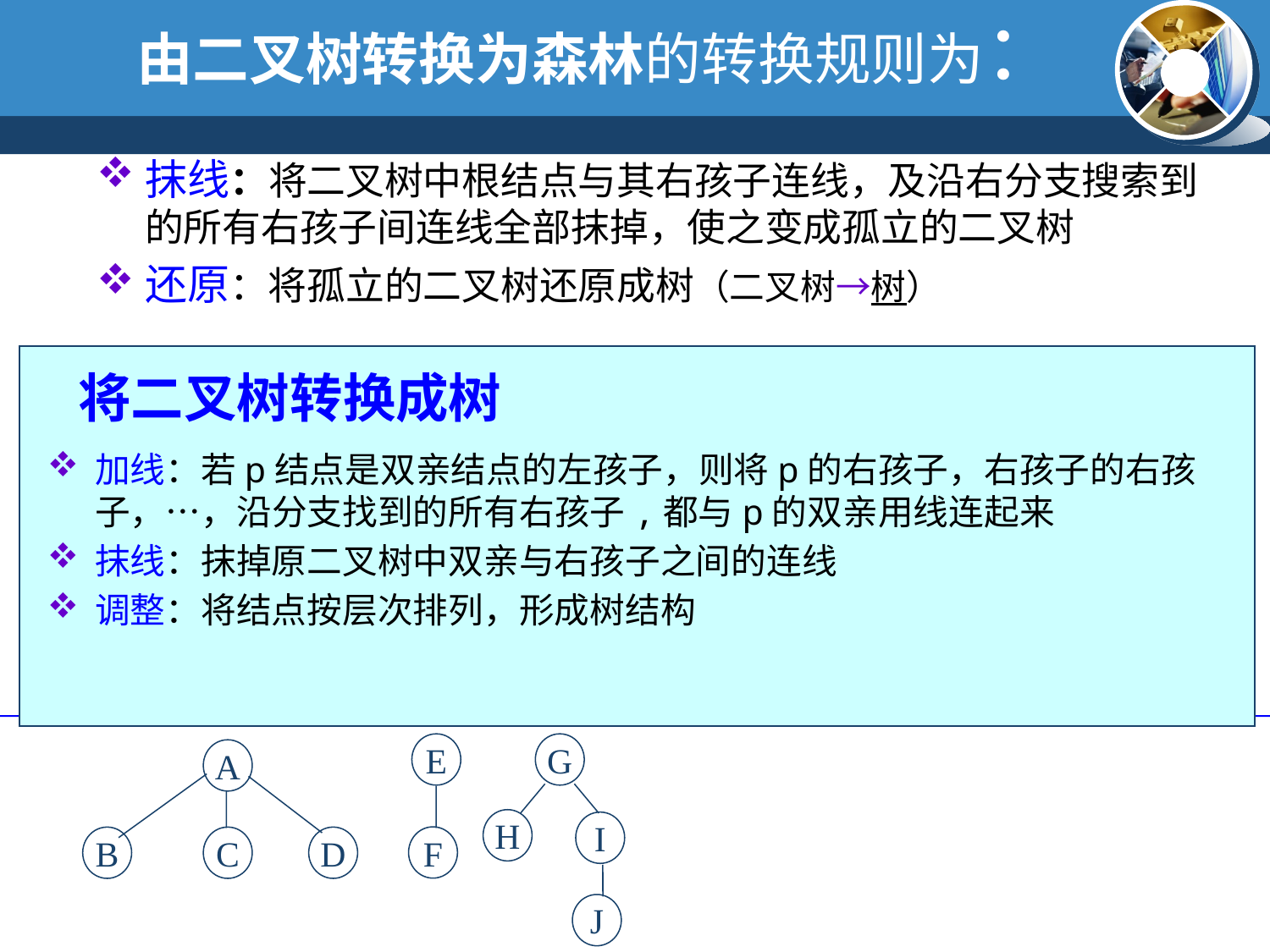

由二叉树转换为森林的转换规则为：
抹线：将二叉树中根结点与其右孩子连线，及沿右分支搜索到的所有右孩子间连线全部抹掉，使之变成孤立的二叉树
还原：将孤立的二叉树还原成树（二叉树→树）

将二叉树转换成树
加线：若p结点是双亲结点的左孩子，则将p的右孩子，右孩子的右孩子，…，沿分支找到的所有右孩子,都与p的双亲用线连起来
抹线：抹掉原二叉树中双亲与右孩子之间的连线
调整：将结点按层次排列，形成树结构
A

B
E

F

G

H

I

J
C

D
A

B
E

F

G

H

I

J
C

D

G

H

I

J
A

B

C

D
E

F

E

F
G

H
I

J
A

B
C
D